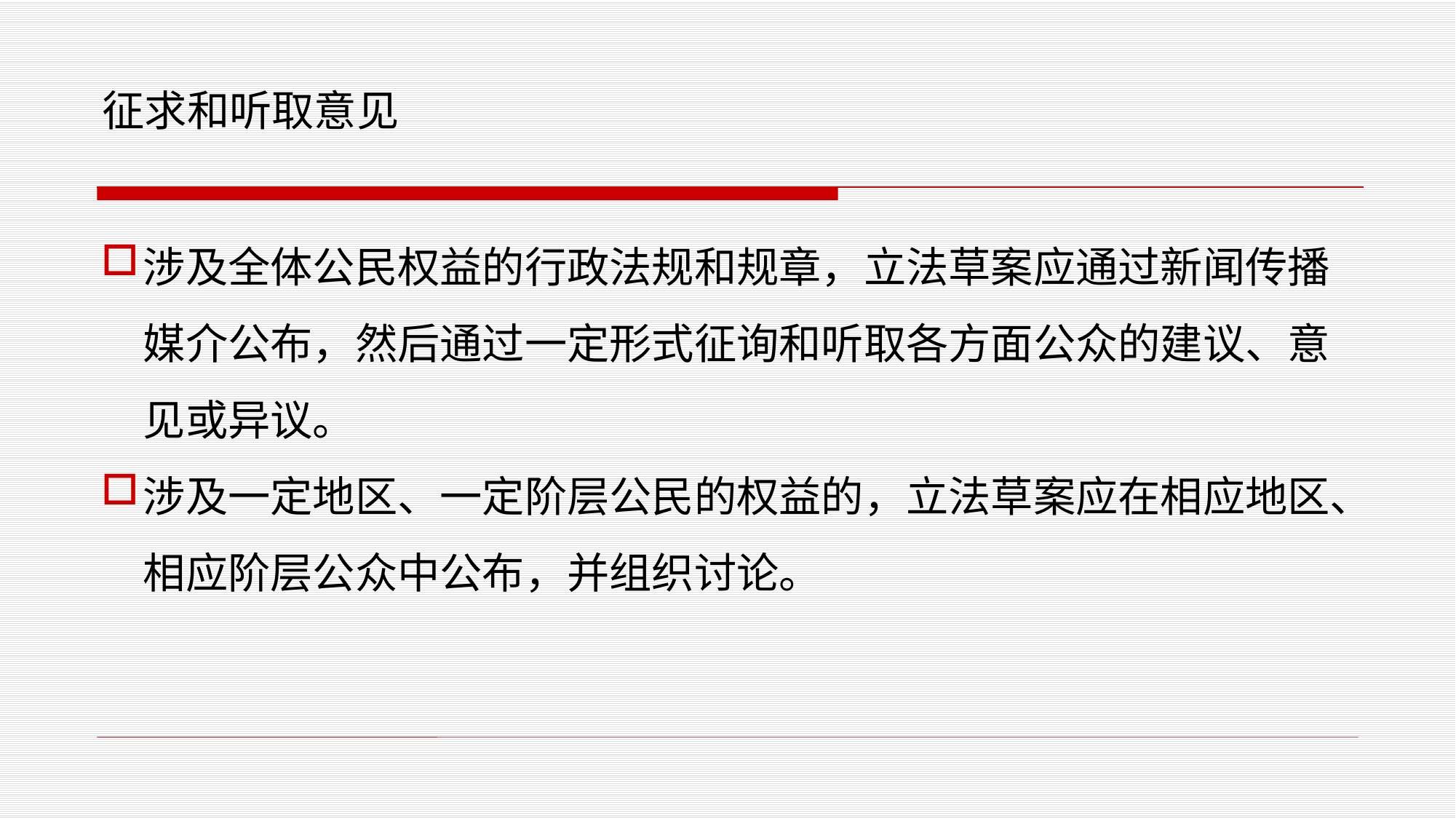

# 征求和听取意见
涉及全体公民权益的行政法规和规章，立法草案应通过新闻传播媒介公布，然后通过一定形式征询和听取各方面公众的建议、意见或异议。
涉及一定地区、一定阶层公民的权益的，立法草案应在相应地区、相应阶层公众中公布，并组织讨论。